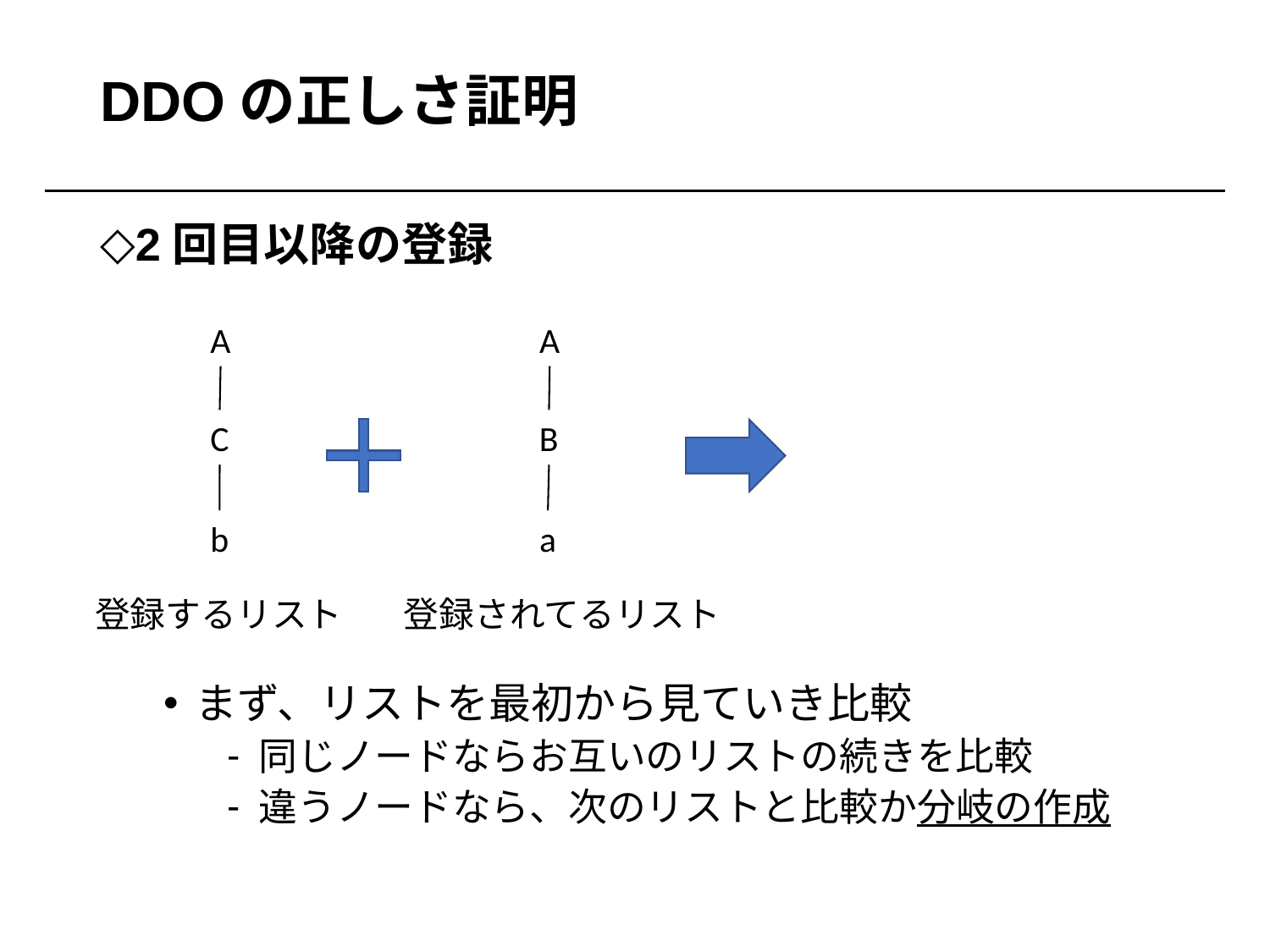

# DDOの正しさ証明
2回目以降の登録

まず、リストを最初から見ていき比較
同じノードならお互いのリストの続きを比較
違うノードなら、次のリストと比較か分岐の作成
A
C
b
A
B
a

登録するリスト
登録されてるリスト